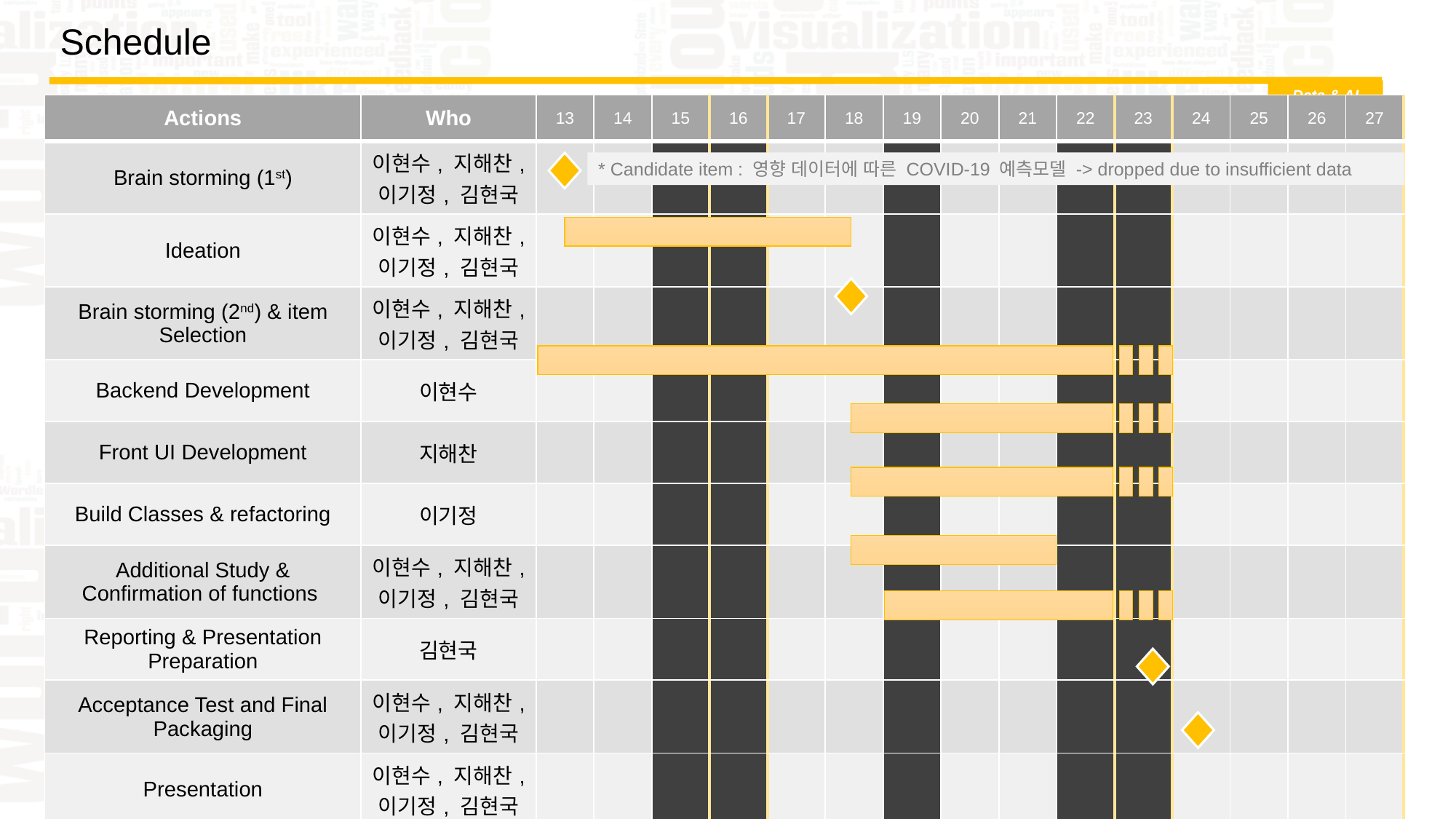

# Schedule
| Actions | Who | 13 | 14 | 15 | 16 | 17 | 18 | 19 | 20 | 21 | 22 | 23 | 24 | 25 | 26 | 27 |
| --- | --- | --- | --- | --- | --- | --- | --- | --- | --- | --- | --- | --- | --- | --- | --- | --- |
| Brain storming (1st) | 이현수, 지해찬, 이기정, 김현국 |  |  |  |  |  |  |  |  |  |  |  |  |  |  |  |
| Ideation | 이현수, 지해찬, 이기정, 김현국 |  |  |  |  |  |  |  |  |  |  |  |  |  |  |  |
| Brain storming (2nd) & item Selection | 이현수, 지해찬, 이기정, 김현국 |  |  |  |  |  |  |  |  |  |  |  |  |  |  |  |
| Backend Development | 이현수 |  |  |  |  |  |  |  |  |  |  |  |  |  |  |  |
| Front UI Development | 지해찬 |  |  |  |  |  |  |  |  |  |  |  |  |  |  |  |
| Build Classes & refactoring | 이기정 |  |  |  |  |  |  |  |  |  |  |  |  |  |  |  |
| Additional Study & Confirmation of functions | 이현수, 지해찬, 이기정, 김현국 |  |  |  |  |  |  |  |  |  |  |  |  |  |  |  |
| Reporting & Presentation Preparation | 김현국 |  |  |  |  |  |  |  |  |  |  |  |  |  |  |  |
| Acceptance Test and Final Packaging | 이현수, 지해찬, 이기정, 김현국 |  |  |  |  |  |  |  |  |  |  |  |  |  |  |  |
| Presentation | 이현수, 지해찬, 이기정, 김현국 |  |  |  |  |  |  |  |  |  |  |  |  |  |  |  |
* Candidate item : 영향 데이터에 따른 COVID-19 예측모델 -> dropped due to insufficient data